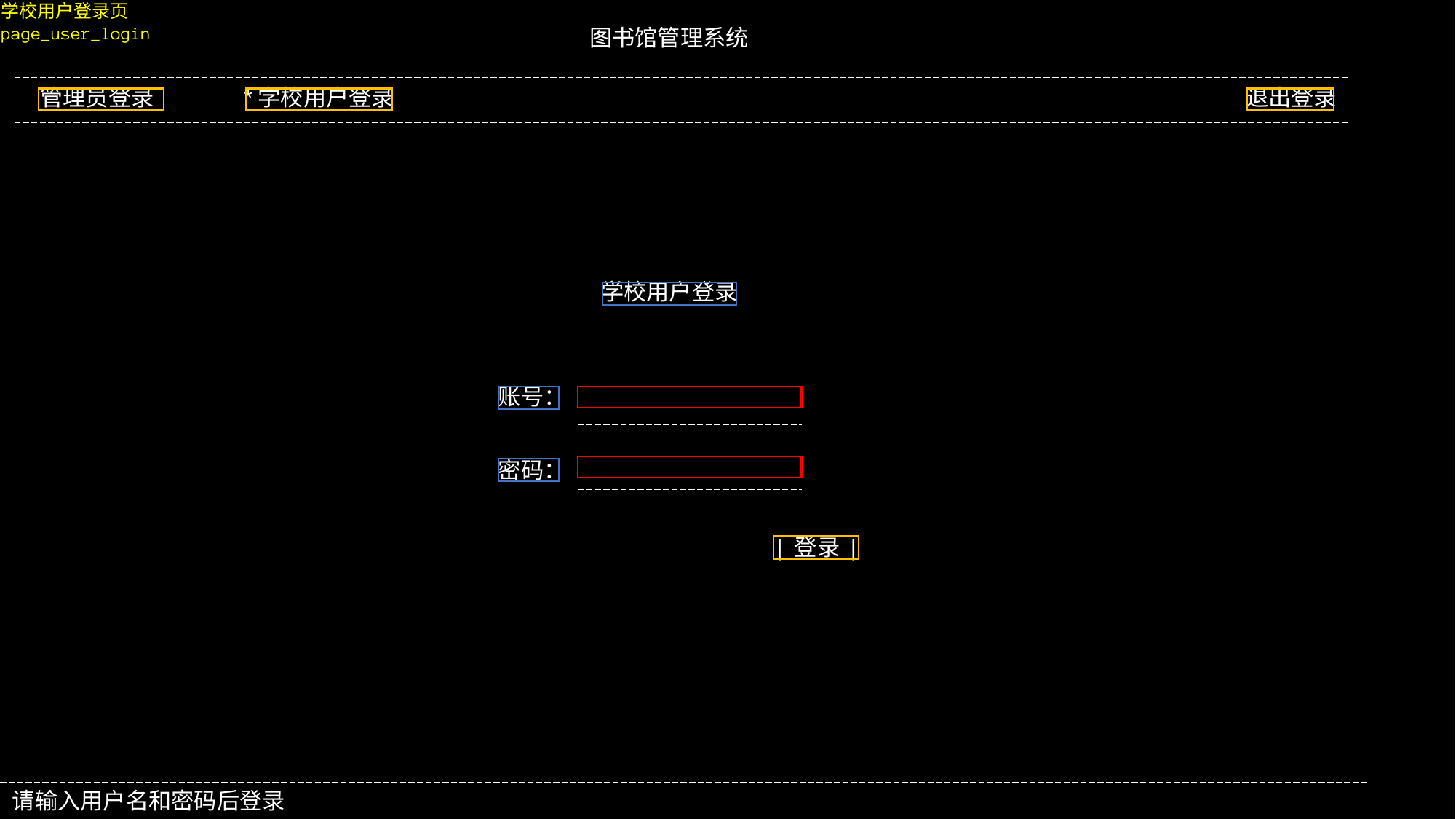

学校用户登录页
page_user_login
图书馆管理系统
*学校用户登录
退出登录
管理员登录

学校用户登录

账号：

密码：

| 登录 |

请输入用户名和密码后登录